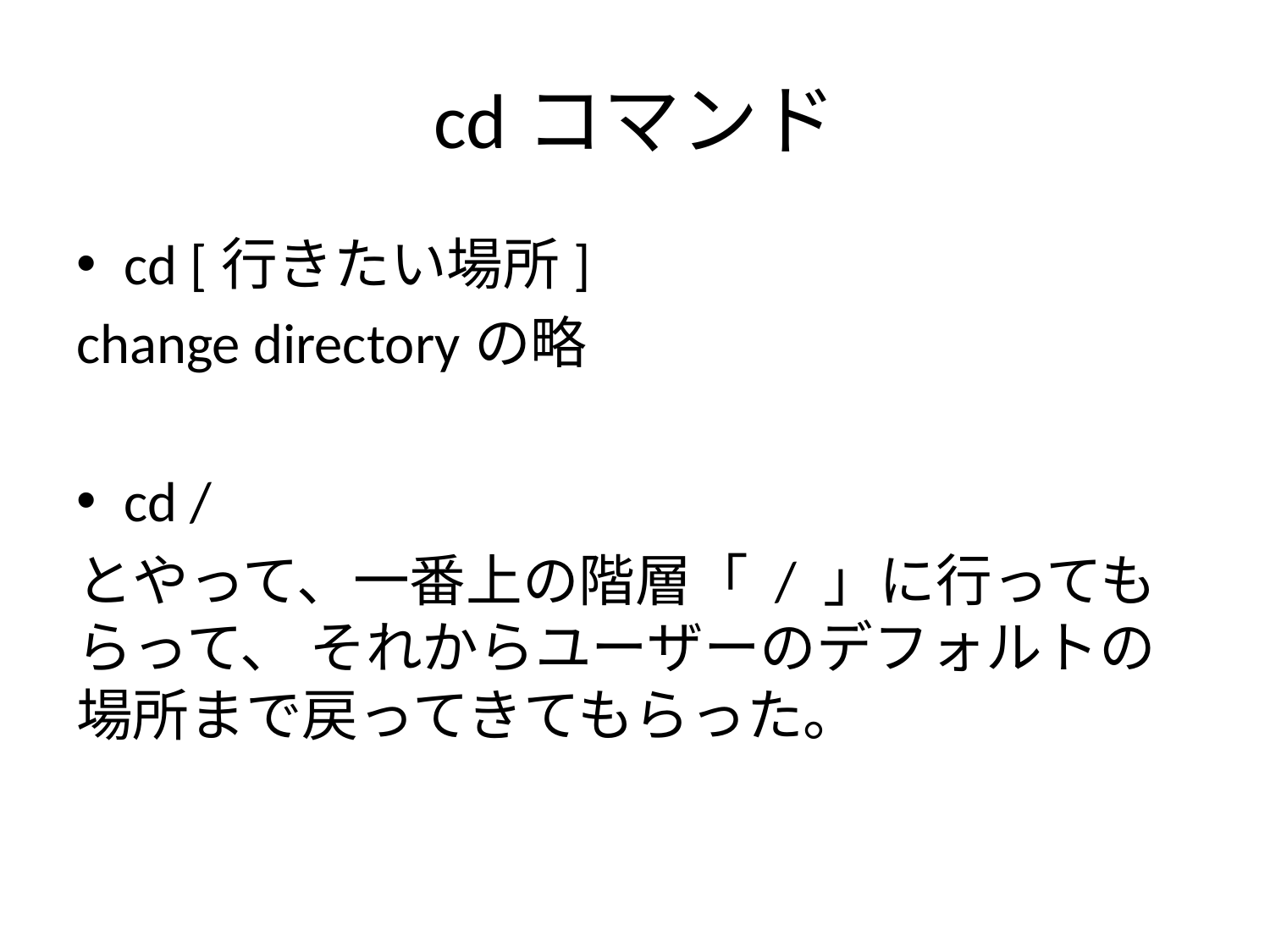

# cdコマンド
cd [行きたい場所]
change directoryの略

cd /
とやって、一番上の階層「 / 」に行ってもらって、 それからユーザーのデフォルトの場所まで戻ってきてもらった。